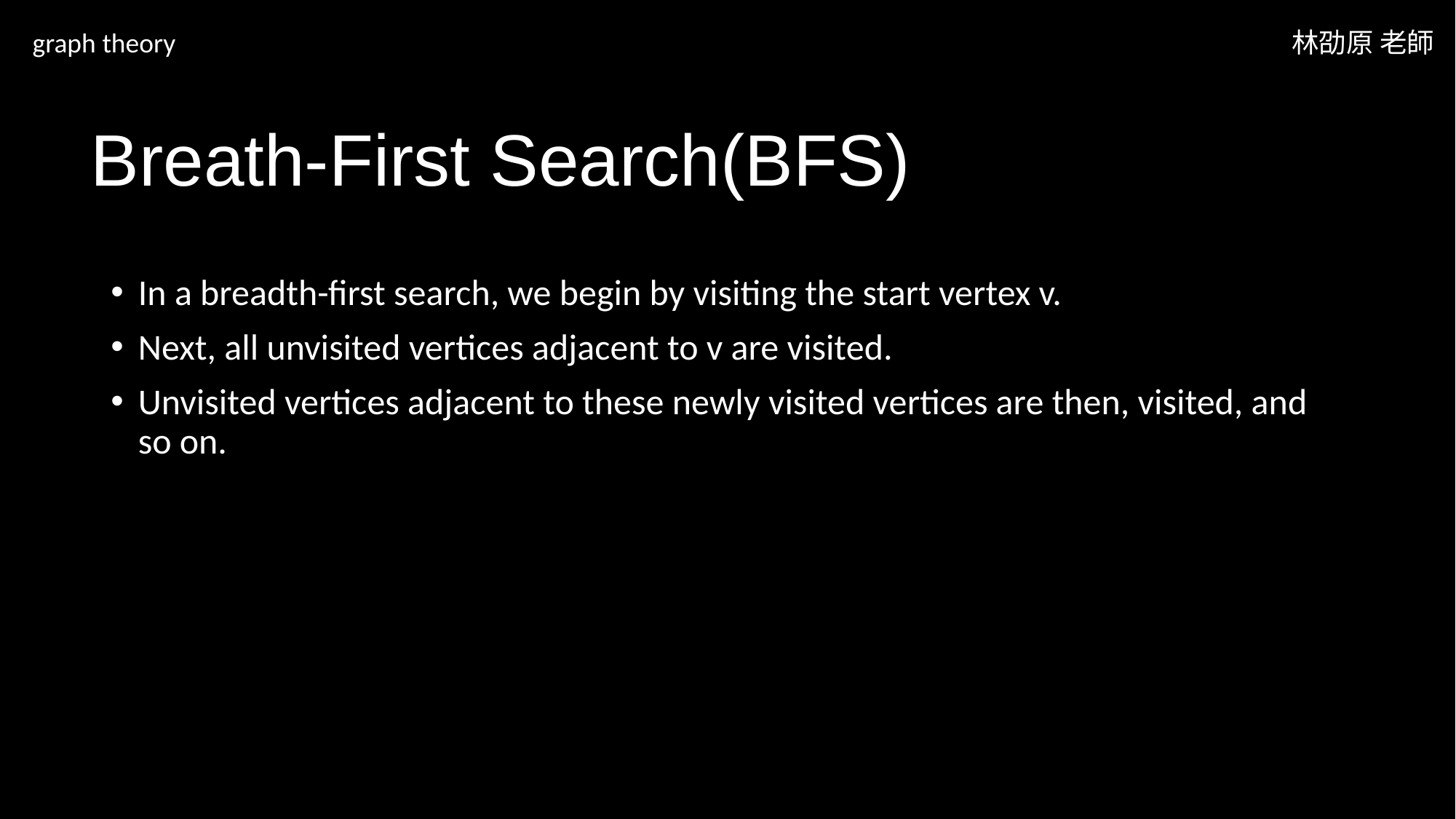

graph theory
林劭原 老師
# Breath-First Search(BFS)
In a breadth-first search, we begin by visiting the start vertex v.
Next, all unvisited vertices adjacent to v are visited.
Unvisited vertices adjacent to these newly visited vertices are then, visited, and so on.